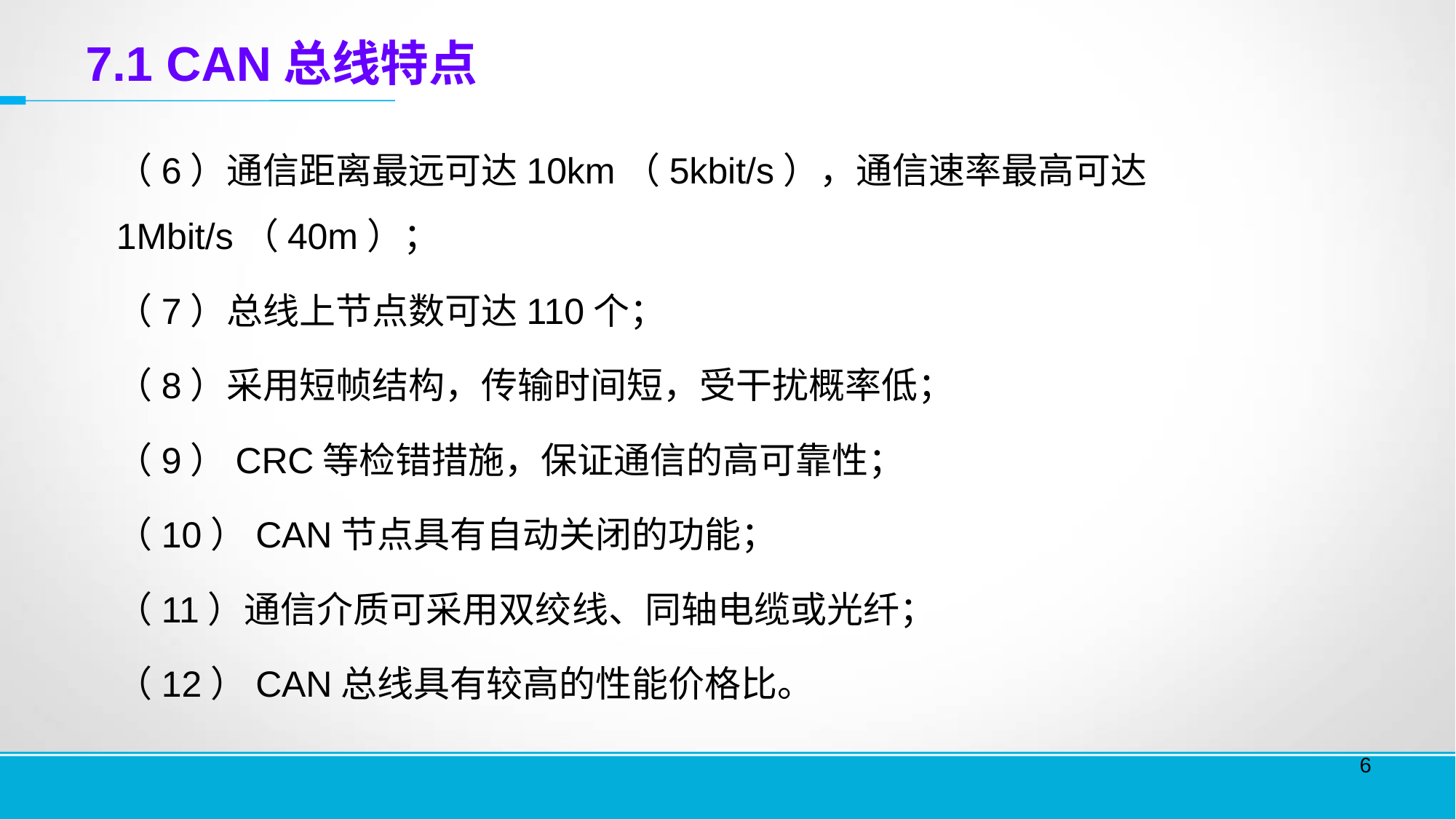

# 7.1 CAN总线特点
	（6）通信距离最远可达10km（5kbit/s），通信速率最高可达1Mbit/s（40m）；
	（7）总线上节点数可达110个；
	（8）采用短帧结构，传输时间短，受干扰概率低；
	（9）CRC等检错措施，保证通信的高可靠性；
	（10）CAN节点具有自动关闭的功能；
	（11）通信介质可采用双绞线、同轴电缆或光纤；
	（12）CAN总线具有较高的性能价格比。
6